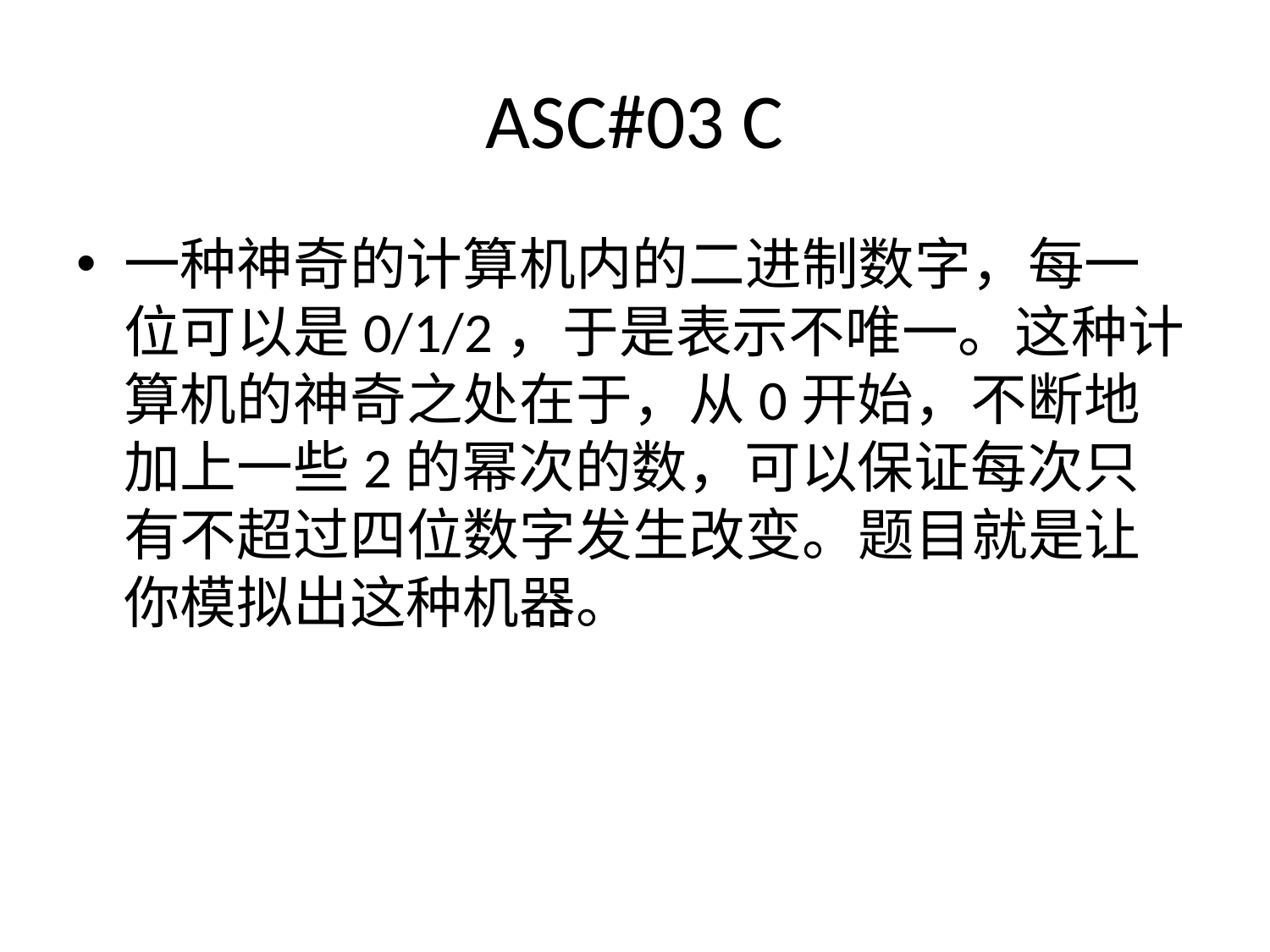

# ASC#03 C
一种神奇的计算机内的二进制数字，每一位可以是0/1/2，于是表示不唯一。这种计算机的神奇之处在于，从0开始，不断地加上一些2的幂次的数，可以保证每次只有不超过四位数字发生改变。题目就是让你模拟出这种机器。